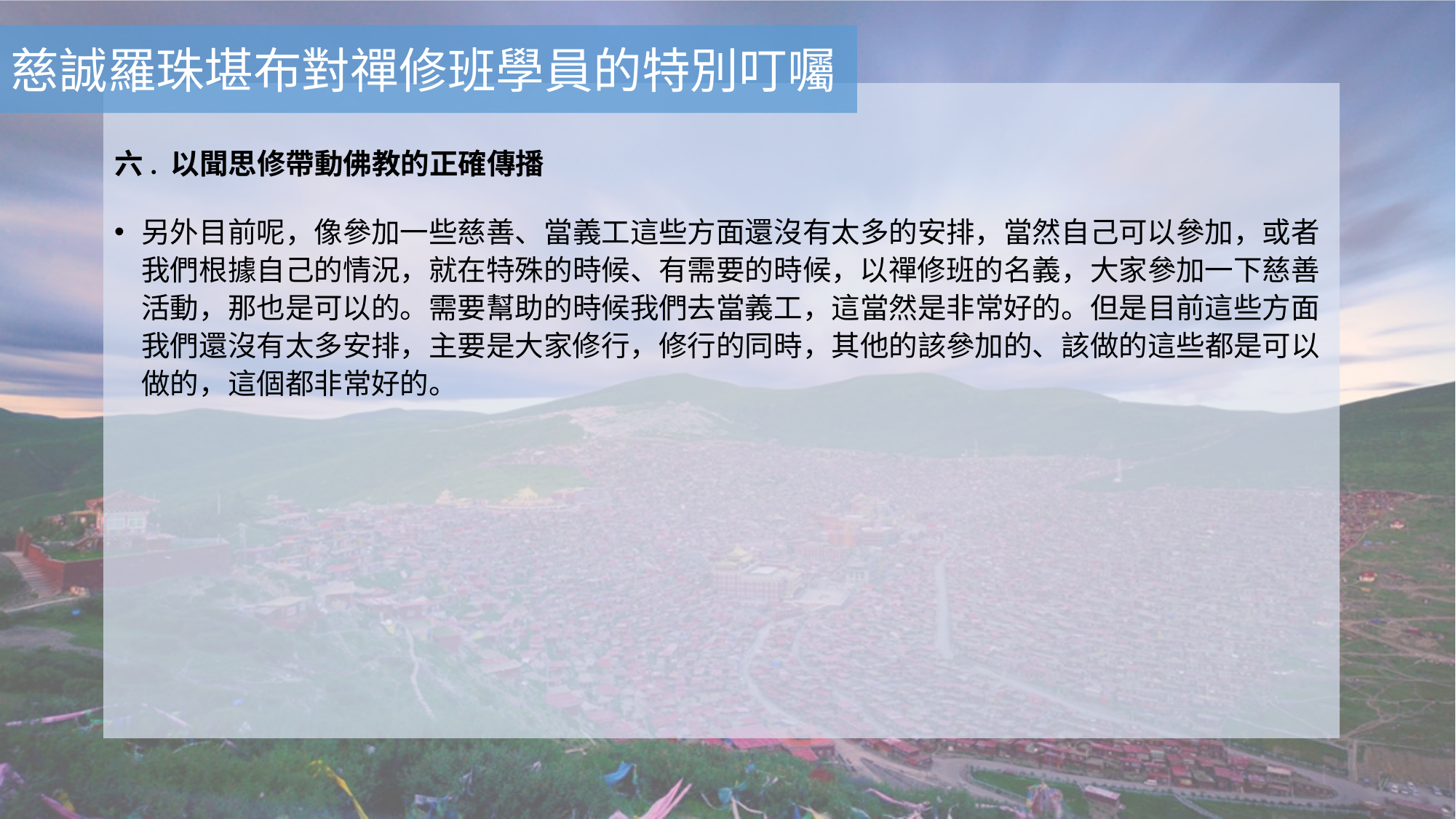

慈誠羅珠堪布對禪修班學員的特別叮囑

六. 以聞思修帶動佛教的正確傳播
另外目前呢，像參加一些慈善、當義工這些方面還沒有太多的安排，當然自己可以參加，或者我們根據自己的情況，就在特殊的時候、有需要的時候，以禪修班的名義，大家參加一下慈善活動，那也是可以的。需要幫助的時候我們去當義工，這當然是非常好的。但是目前這些方面我們還沒有太多安排，主要是大家修行，修行的同時，其他的該參加的、該做的這些都是可以做的，這個都非常好的。